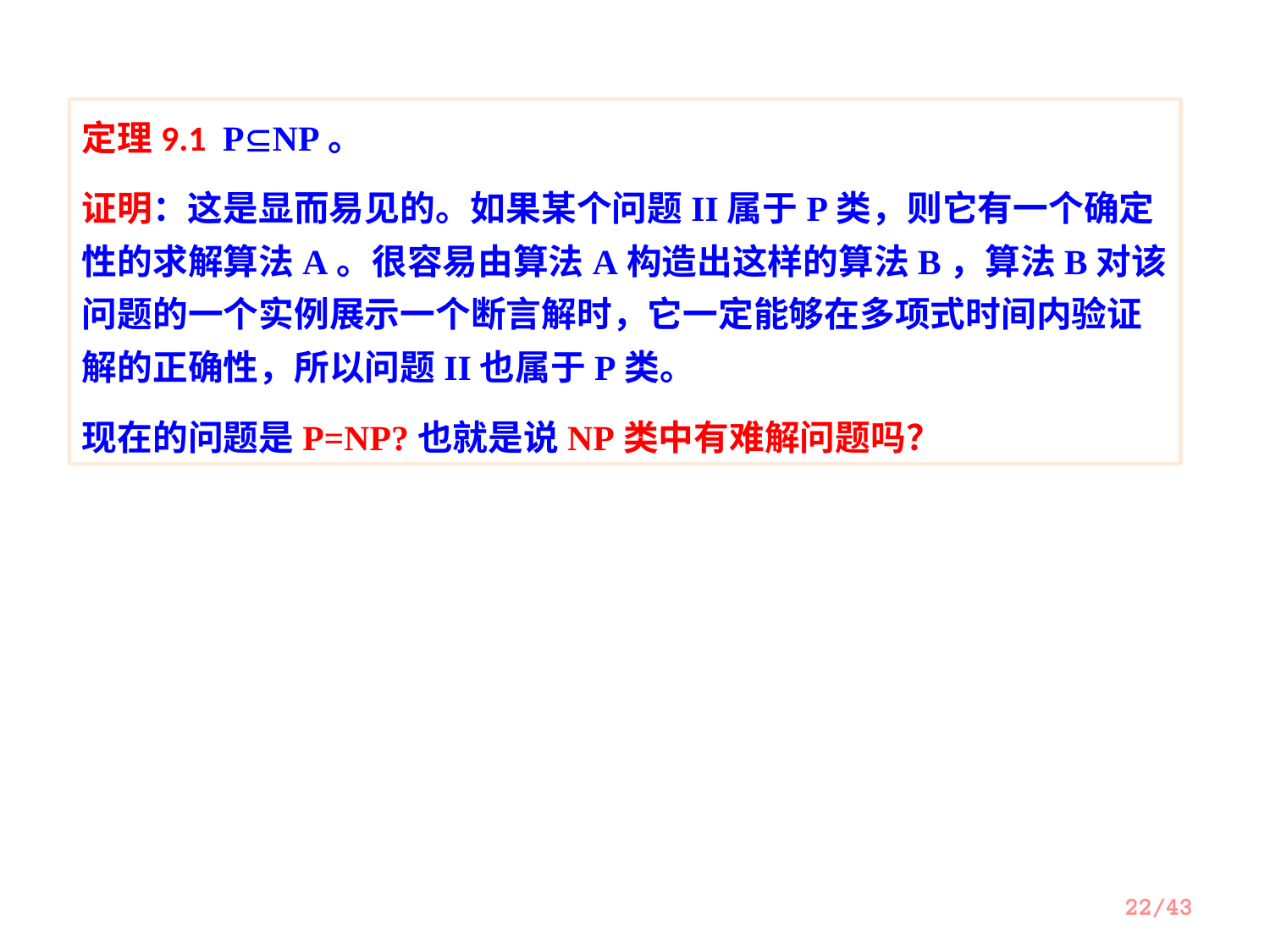

定理9.1  P⊆NP。
证明：这是显而易见的。如果某个问题II属于P类，则它有一个确定性的求解算法A。很容易由算法A构造出这样的算法B，算法B对该问题的一个实例展示一个断言解时，它一定能够在多项式时间内验证解的正确性，所以问题II也属于P类。
现在的问题是P=NP?也就是说NP类中有难解问题吗？
22/43